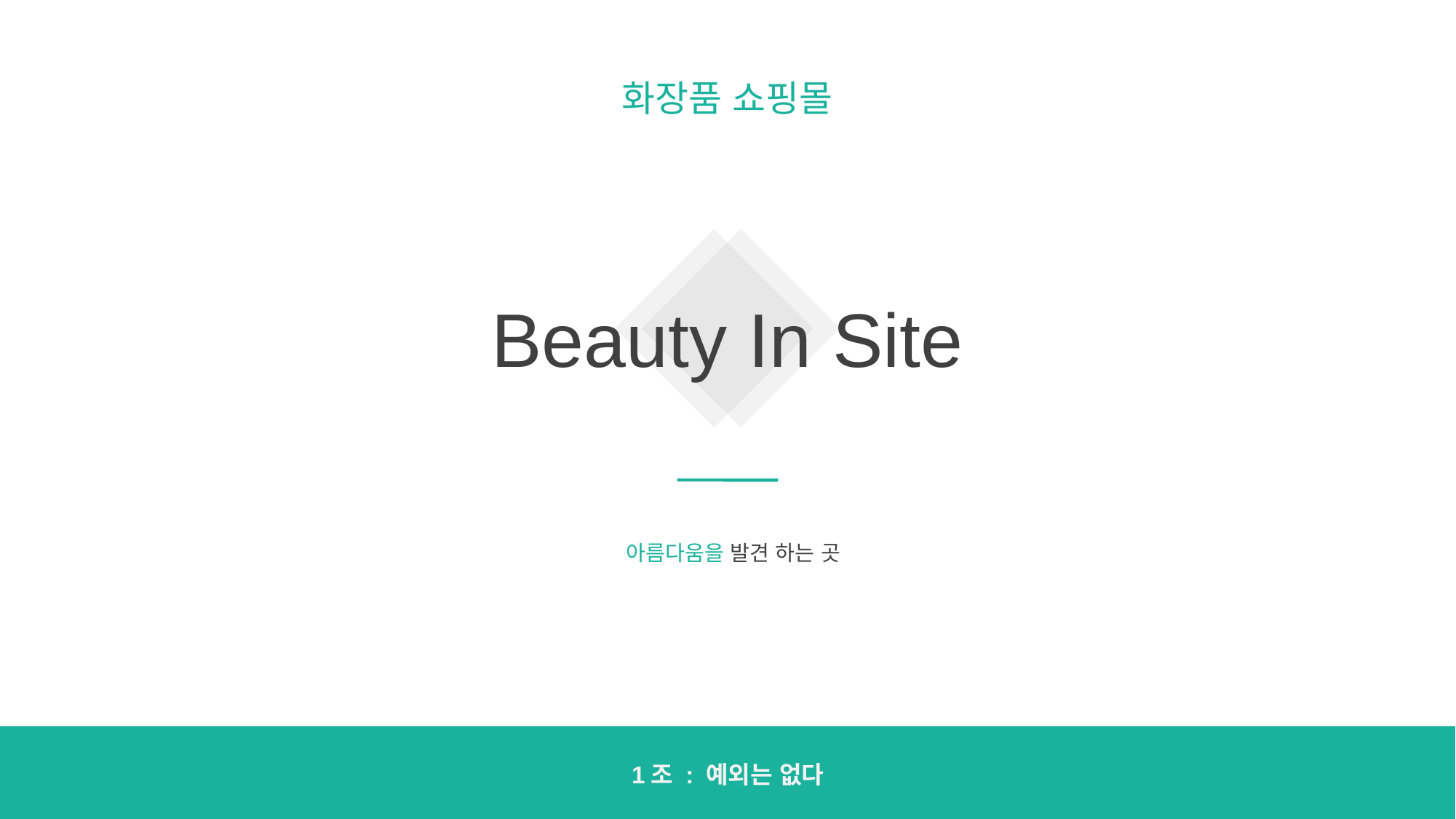

화장품 쇼핑몰

Beauty In Site

 아름다움을 발견 하는 곳

1조 : 예외는 없다